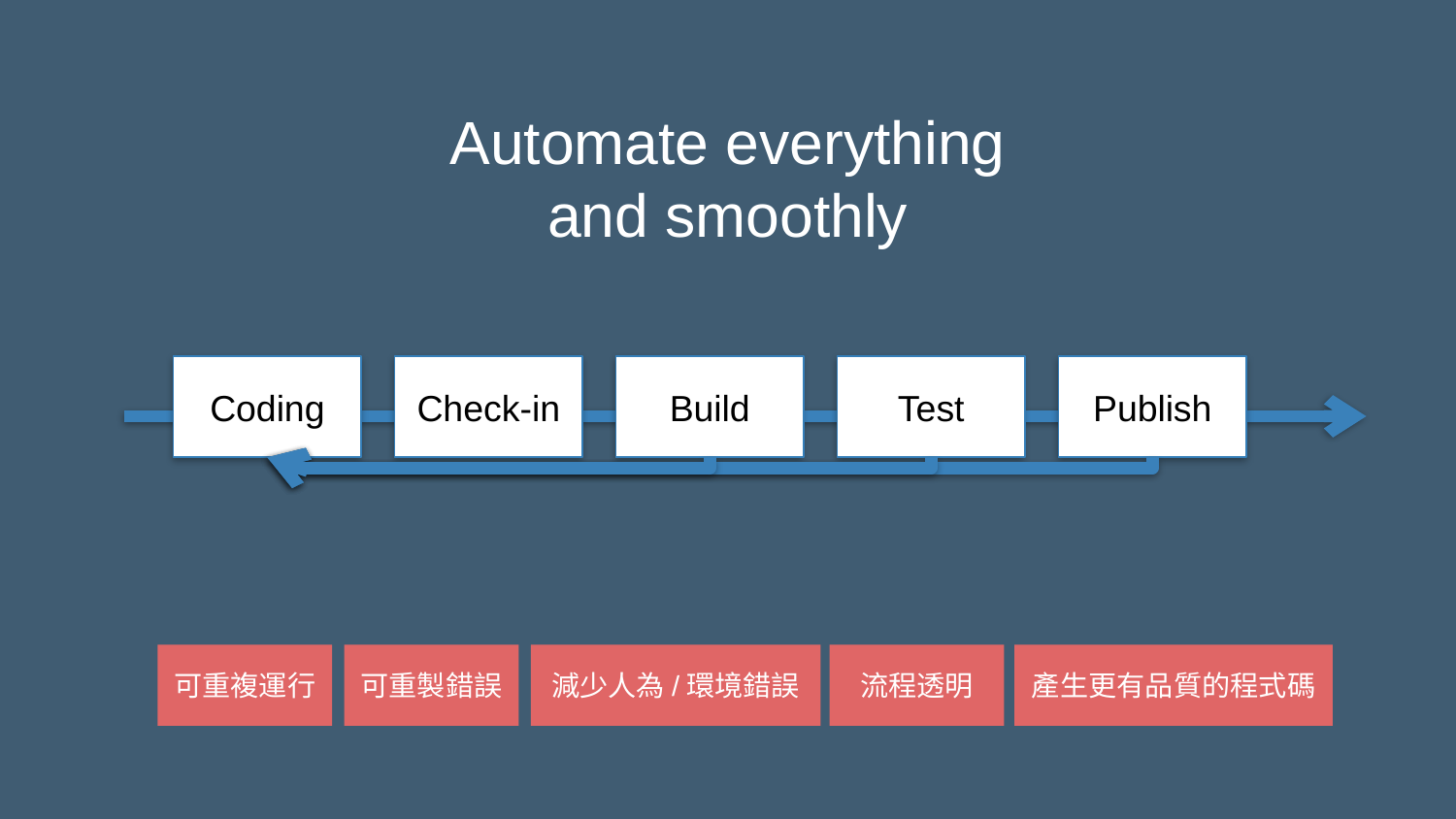

Automate everything
and smoothly
Coding
Check-in
Build
Test
Publish
可重複運行
可重製錯誤
減少人為/環境錯誤
流程透明
產生更有品質的程式碼